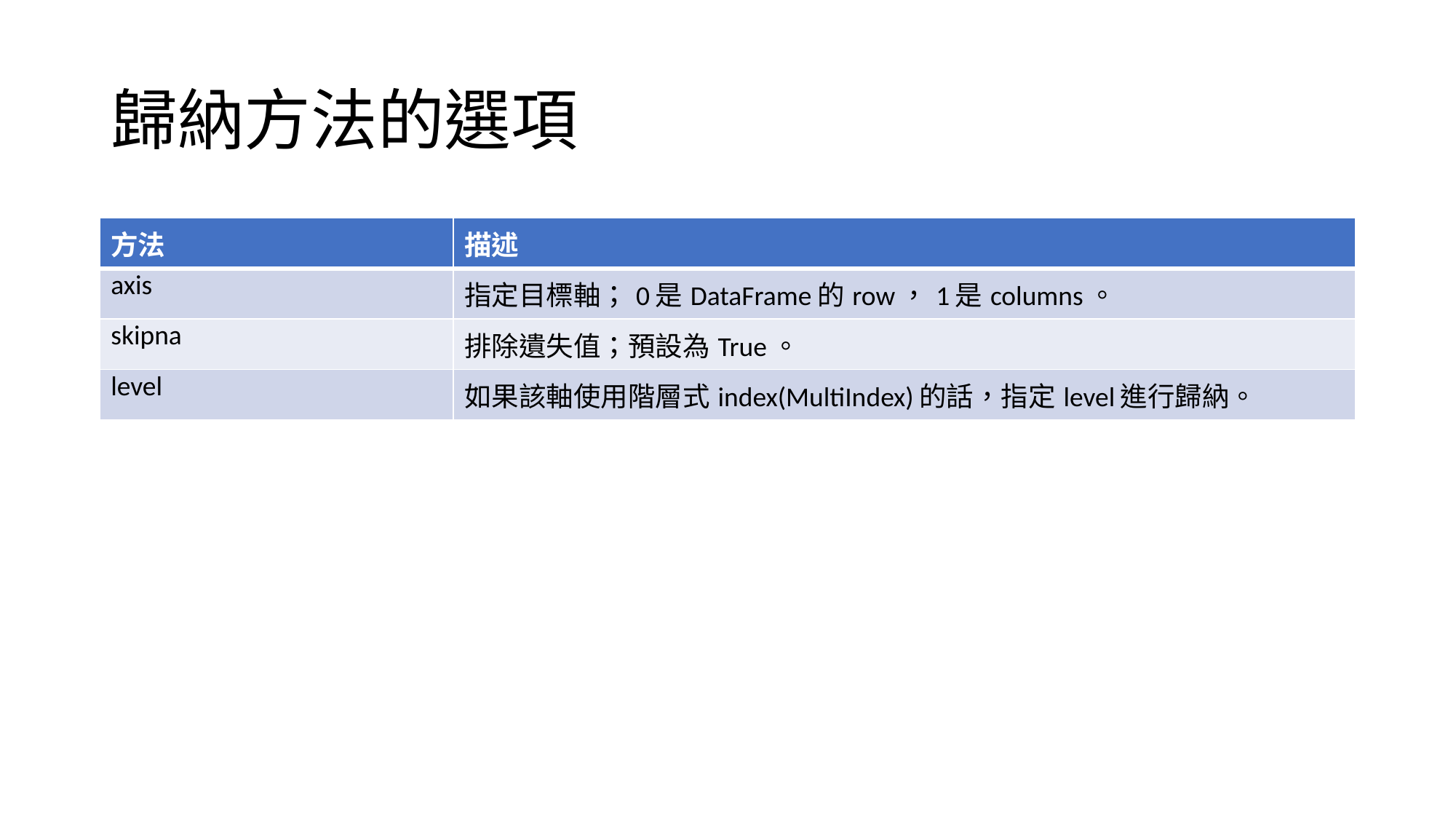

# 歸納方法的選項
| 方法 | 描述 |
| --- | --- |
| axis | 指定目標軸；0是DataFrame的row，1是columns。 |
| skipna | 排除遺失值；預設為True。 |
| level | 如果該軸使用階層式index(MultiIndex)的話，指定level進行歸納。 |